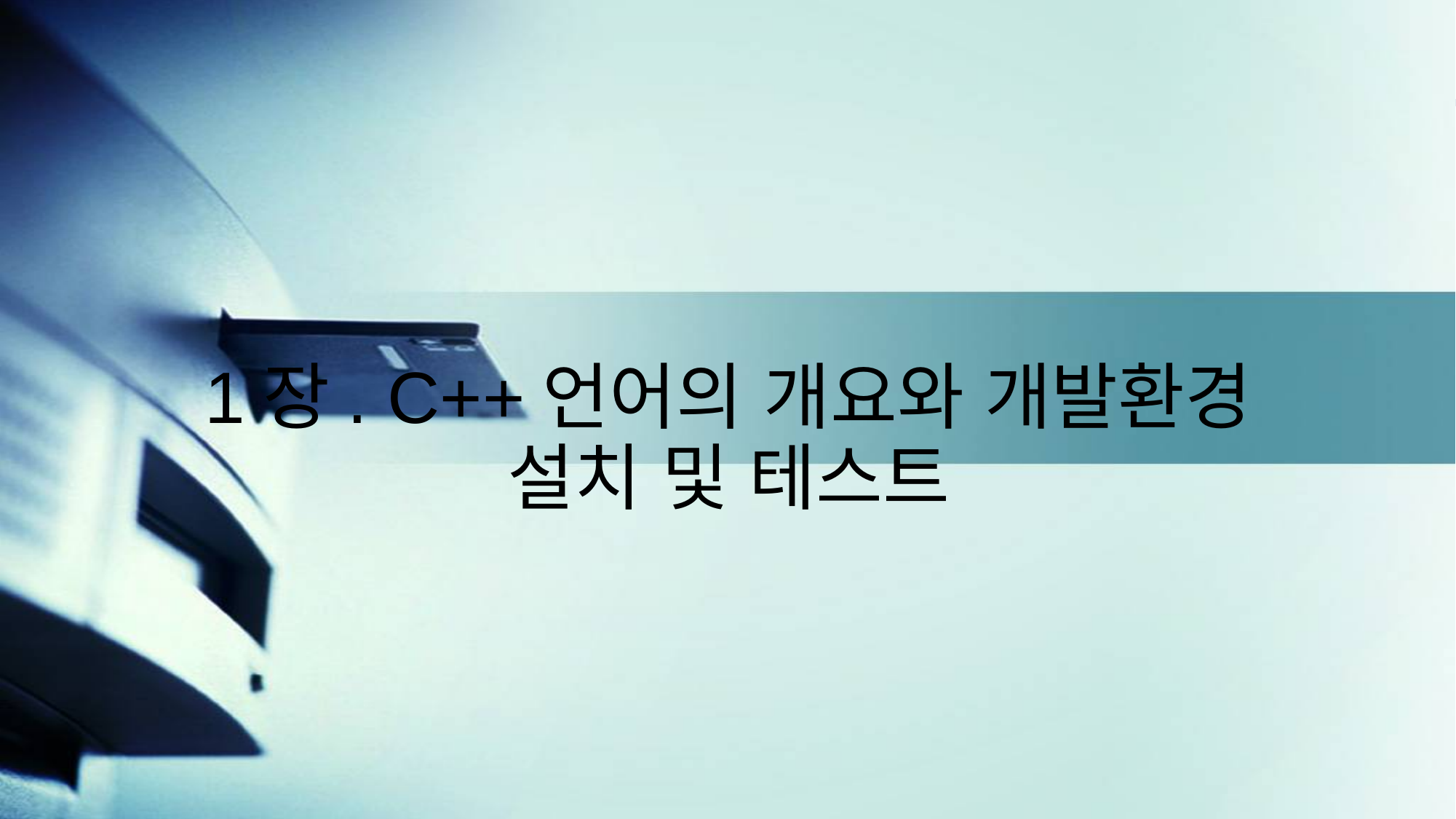

1장. C++언어의 개요와 개발환경
설치 및 테스트